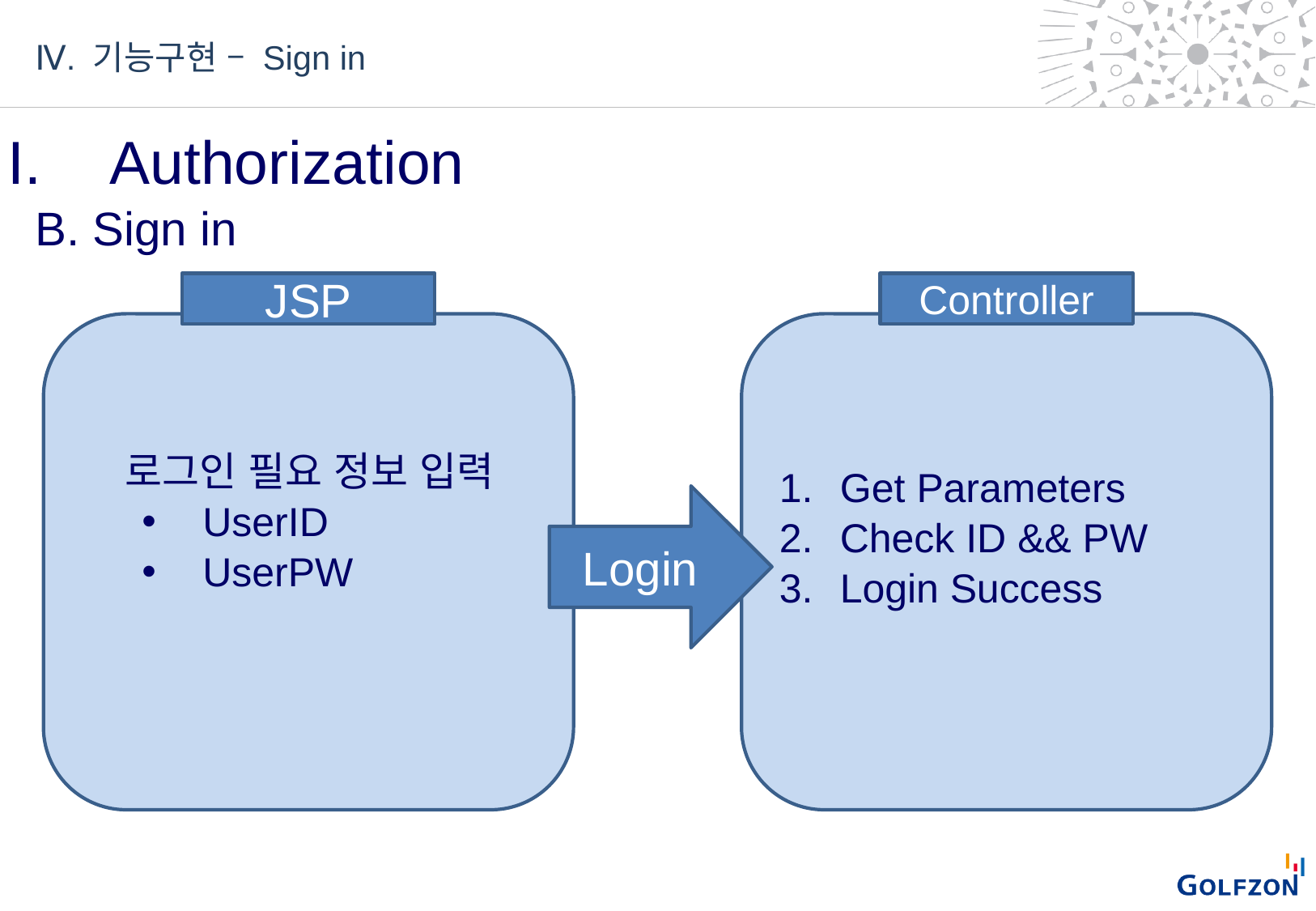

Ⅳ. 기능구현 – Sign in
I. 	Authorization
B. Sign in

JSP
로그인 필요 정보 입력
UserID
UserPW

Controller

Get Parameters
Check ID && PW
Login Success

Login